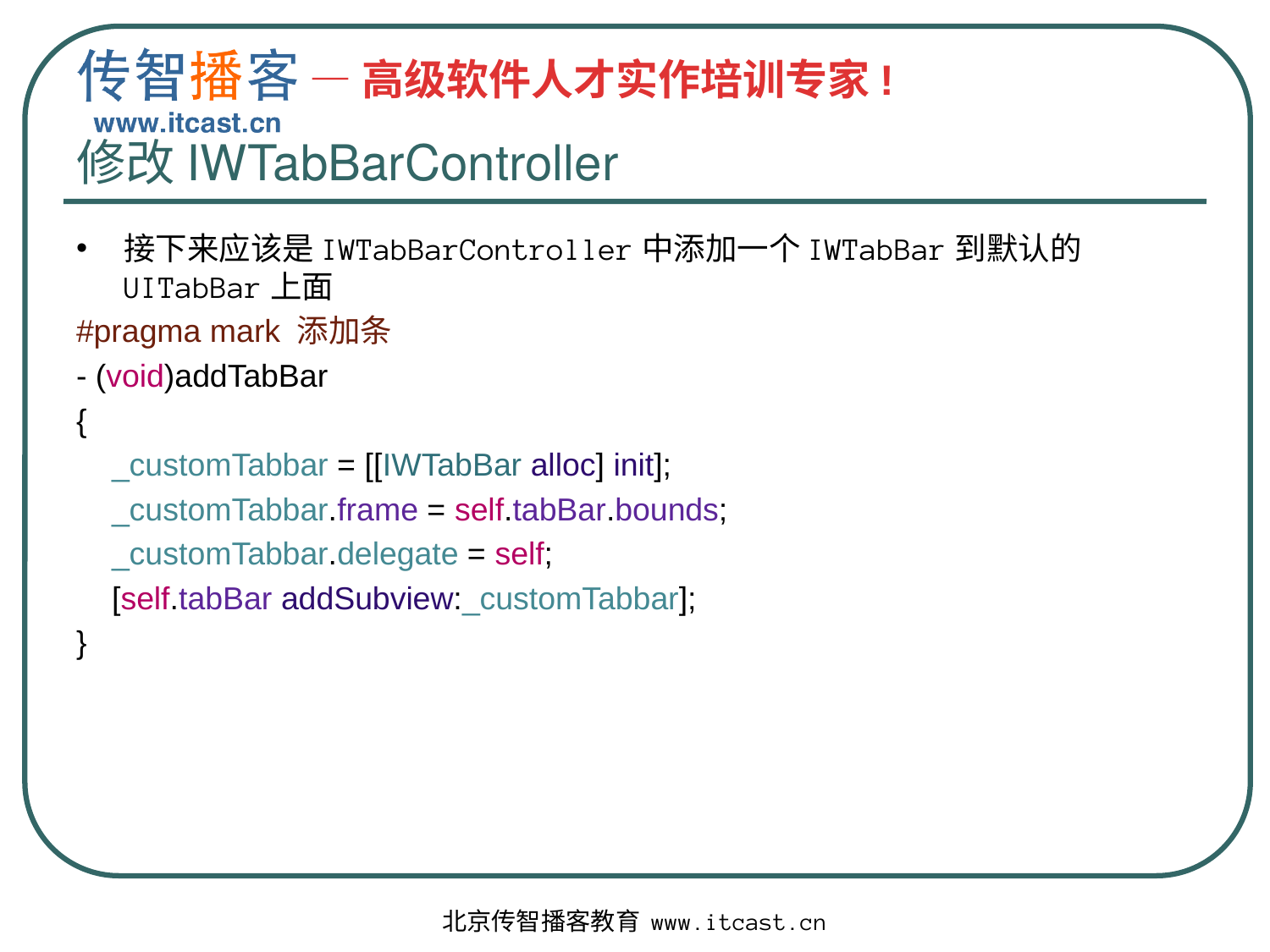

# 修改IWTabBarController
接下来应该是IWTabBarController中添加一个IWTabBar到默认的UITabBar上面
#pragma mark 添加条
- (void)addTabBar
{
    _customTabbar = [[IWTabBar alloc] init];
    _customTabbar.frame = self.tabBar.bounds;
    _customTabbar.delegate = self;
    [self.tabBar addSubview:_customTabbar];
}